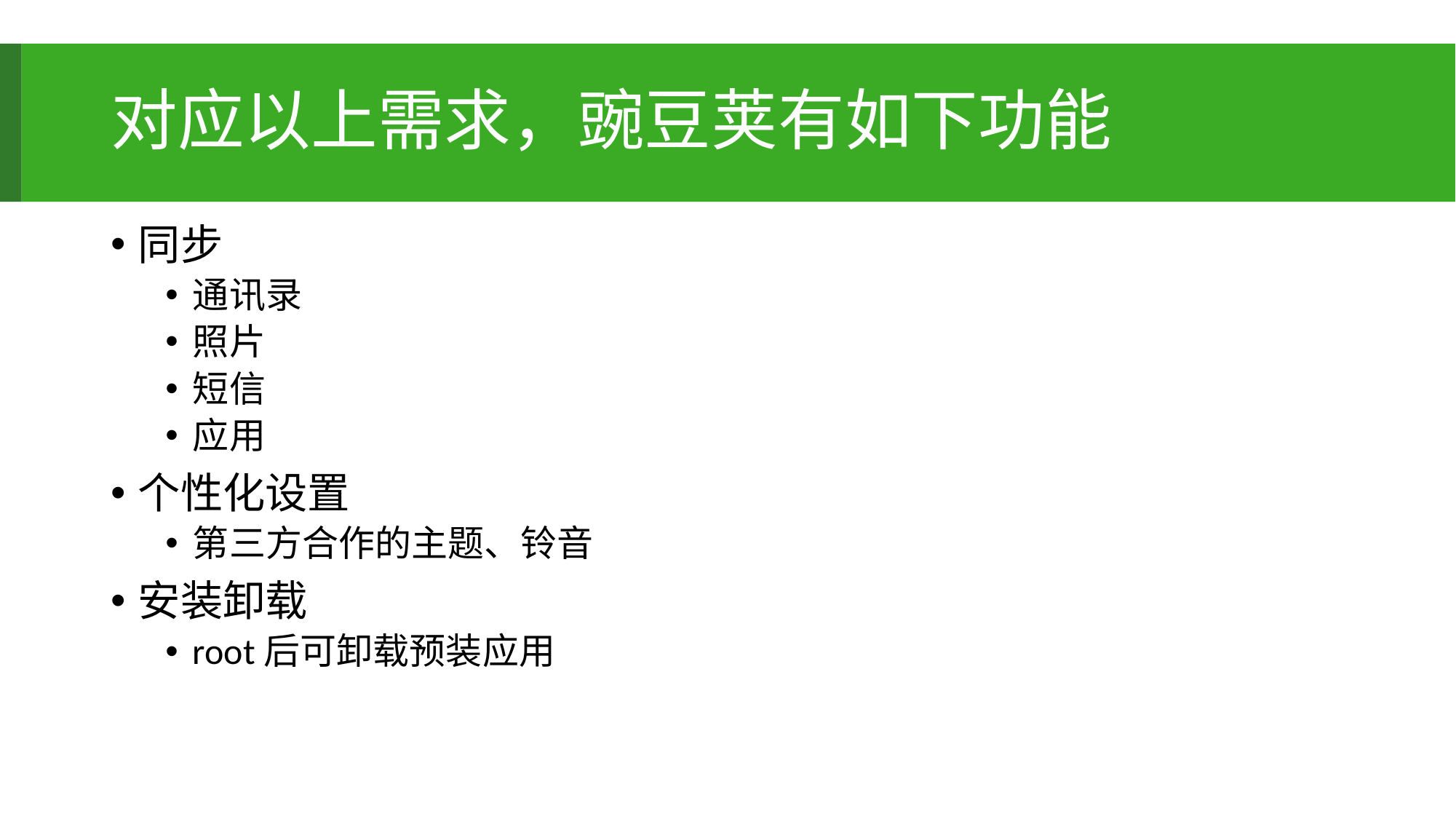

# 对应以上需求，豌豆荚有如下功能
同步
通讯录
照片
短信
应用
个性化设置
第三方合作的主题、铃音
安装卸载
root后可卸载预装应用